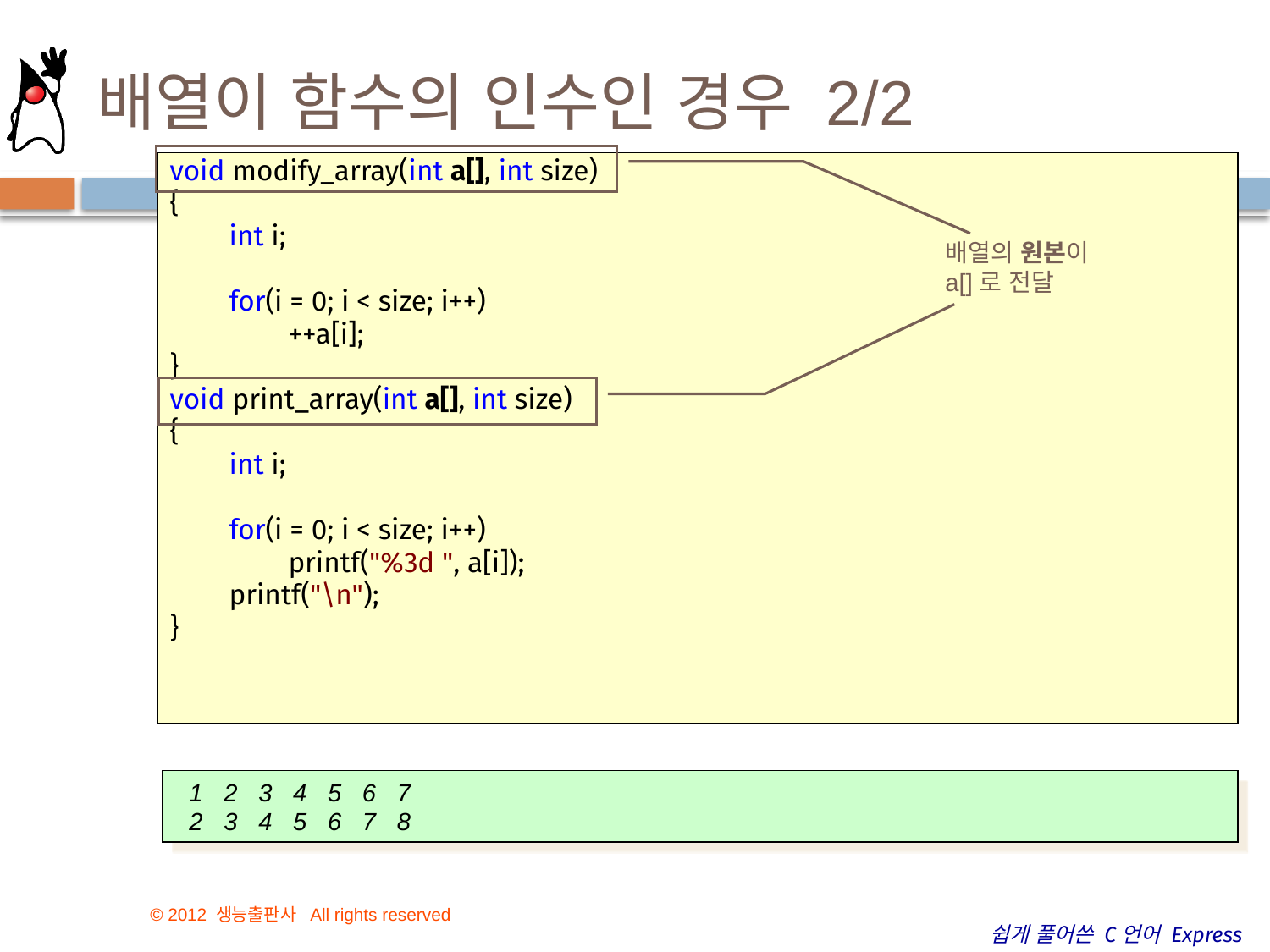

# 배열이 함수의 인수인 경우 2/2

void modify_array(int a[], int size)
{
        int i;

        for(i = 0; i < size; i++)
                ++a[i];
}
void print_array(int a[], int size)
{
        int i;

        for(i = 0; i < size; i++)
                printf("%3d ", a[i]);
        printf("\n");
}
배열의 원본이 a[]로 전달

  1   2   3   4   5   6   7
  2   3   4   5   6   7   8